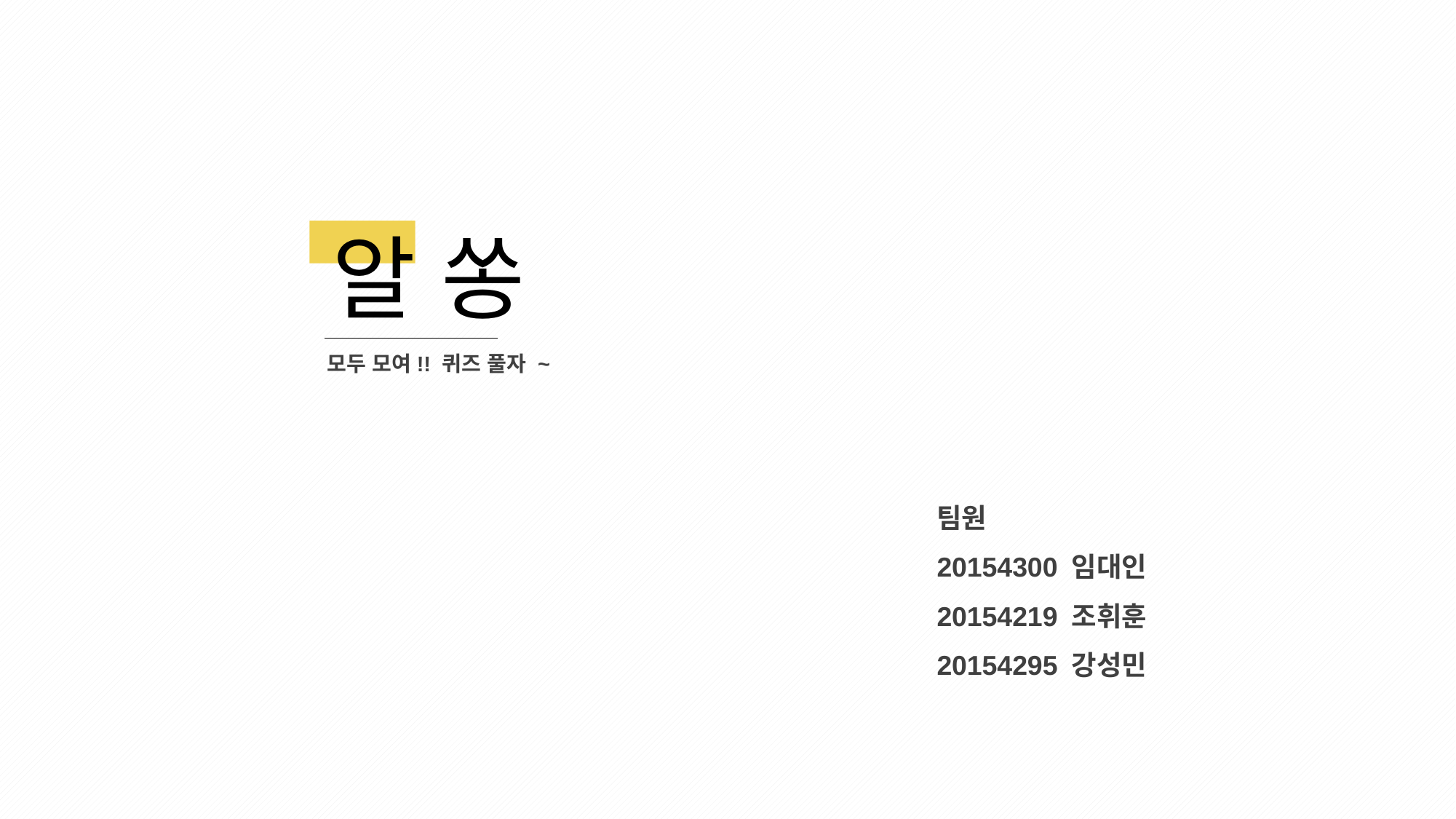

알 쏭

모두 모여!! 퀴즈 풀자 ~
팀원
20154300 임대인
20154219 조휘훈
20154295 강성민